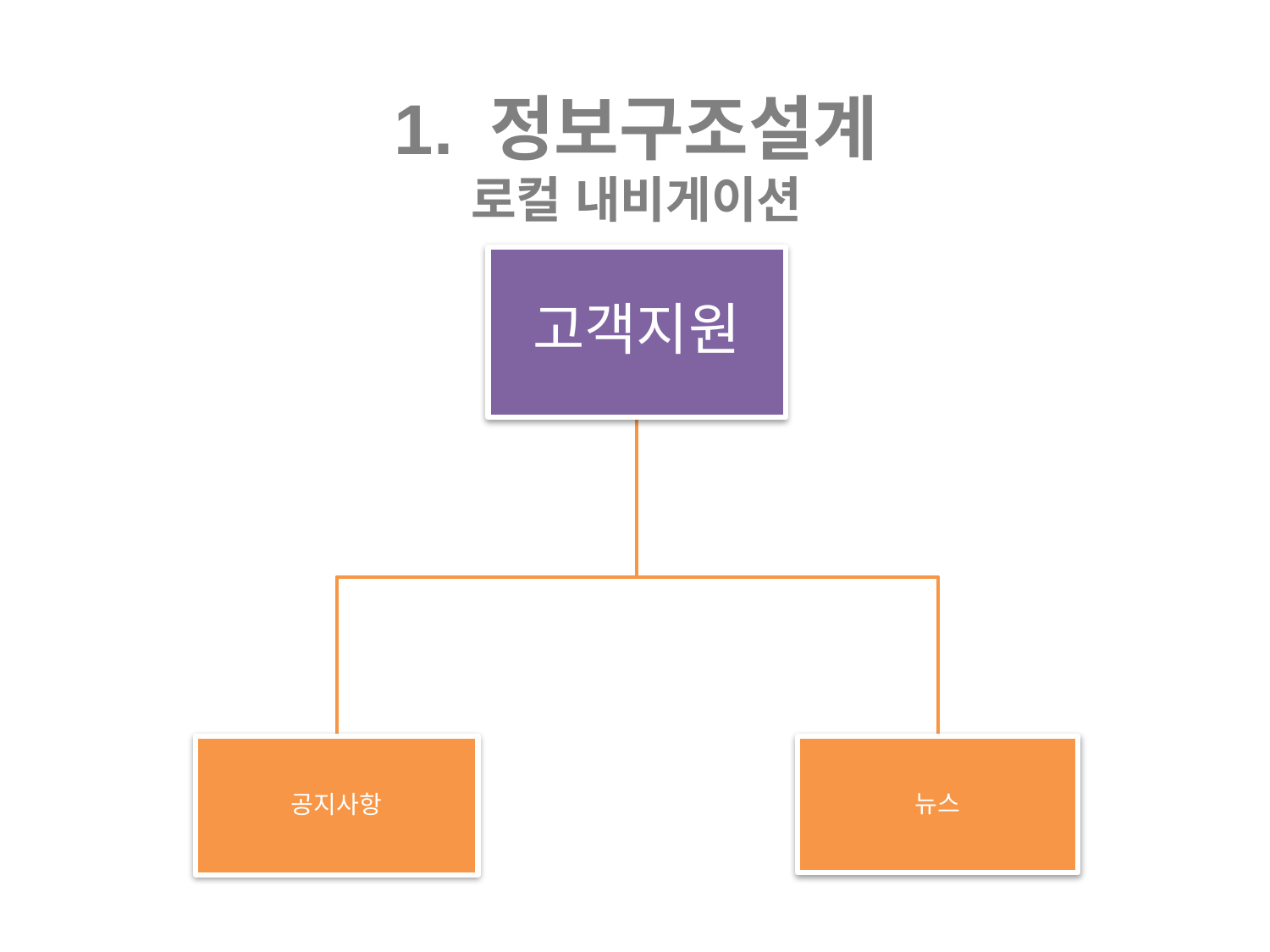

# 1. 정보구조설계 로컬 내비게이션

고객지원

공지사항

뉴스